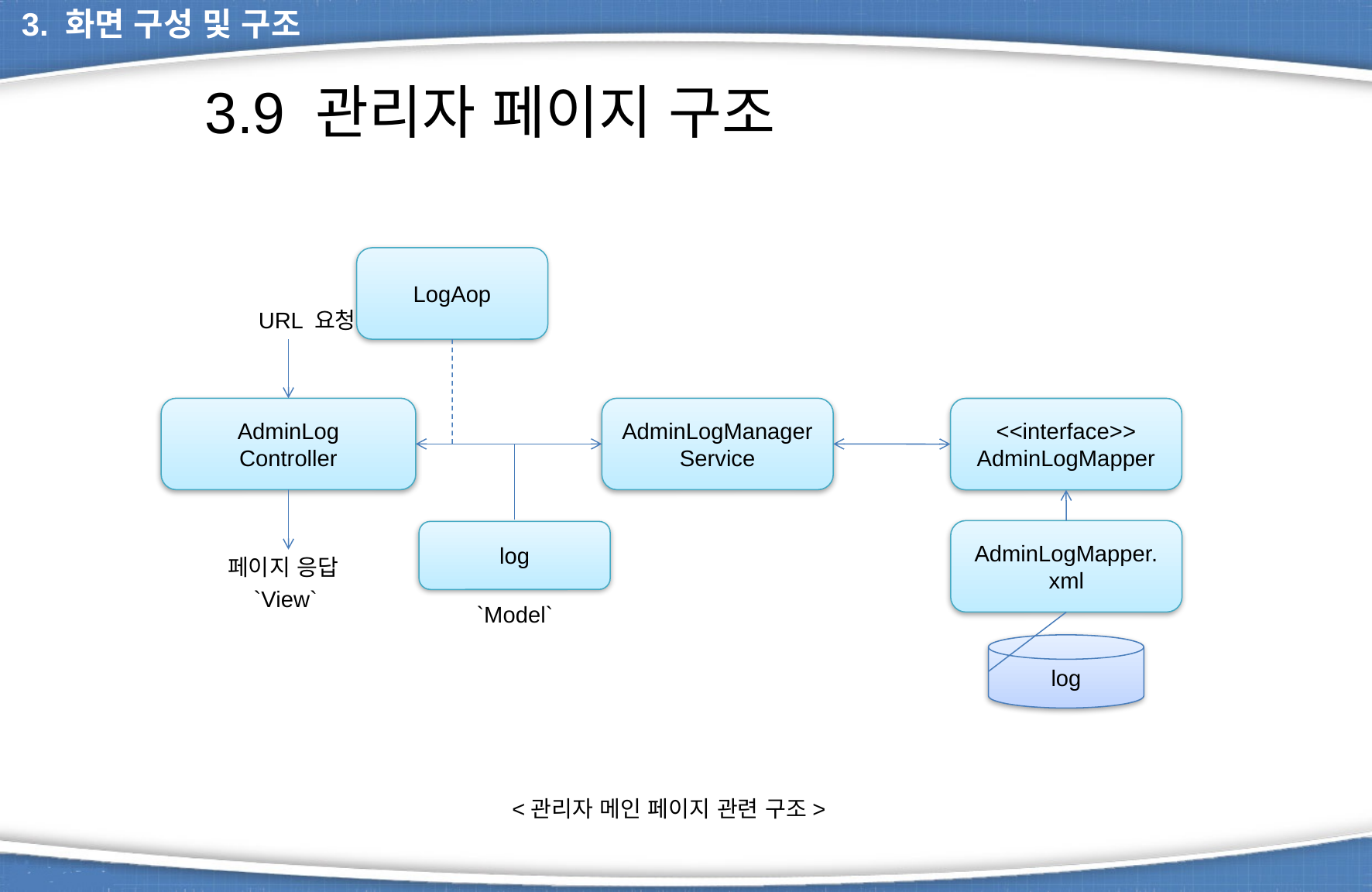

3. 화면 구성 및 구조
3.9 관리자 페이지 구조
LogAop
URL 요청
AdminLog
Controller
AdminLogManager
Service
<<interface>>
AdminLogMapper
AdminLogMapper.
xml
log
페이지 응답
`View`
`Model`
log
<관리자 메인 페이지 관련 구조>